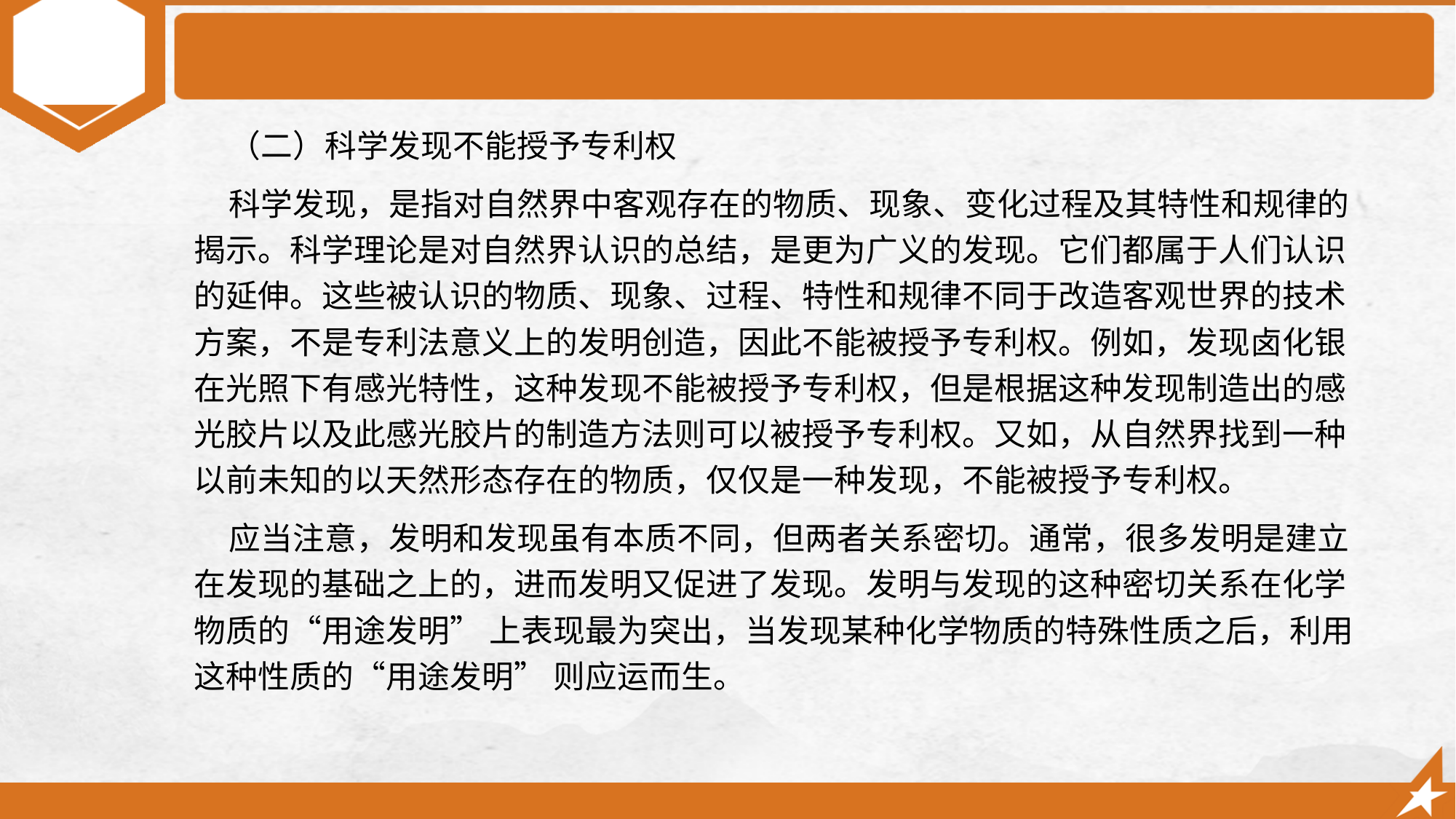

（二）科学发现不能授予专利权
    科学发现，是指对自然界中客观存在的物质、现象、变化过程及其特性和规律的揭示。科学理论是对自然界认识的总结，是更为广义的发现。它们都属于人们认识的延伸。这些被认识的物质、现象、过程、特性和规律不同于改造客观世界的技术方案，不是专利法意义上的发明创造，因此不能被授予专利权。例如，发现卤化银在光照下有感光特性，这种发现不能被授予专利权，但是根据这种发现制造出的感光胶片以及此感光胶片的制造方法则可以被授予专利权。又如，从自然界找到一种以前未知的以天然形态存在的物质，仅仅是一种发现，不能被授予专利权。
    应当注意，发明和发现虽有本质不同，但两者关系密切。通常，很多发明是建立在发现的基础之上的，进而发明又促进了发现。发明与发现的这种密切关系在化学物质的“用途发明” 上表现最为突出，当发现某种化学物质的特殊性质之后，利用这种性质的“用途发明” 则应运而生。